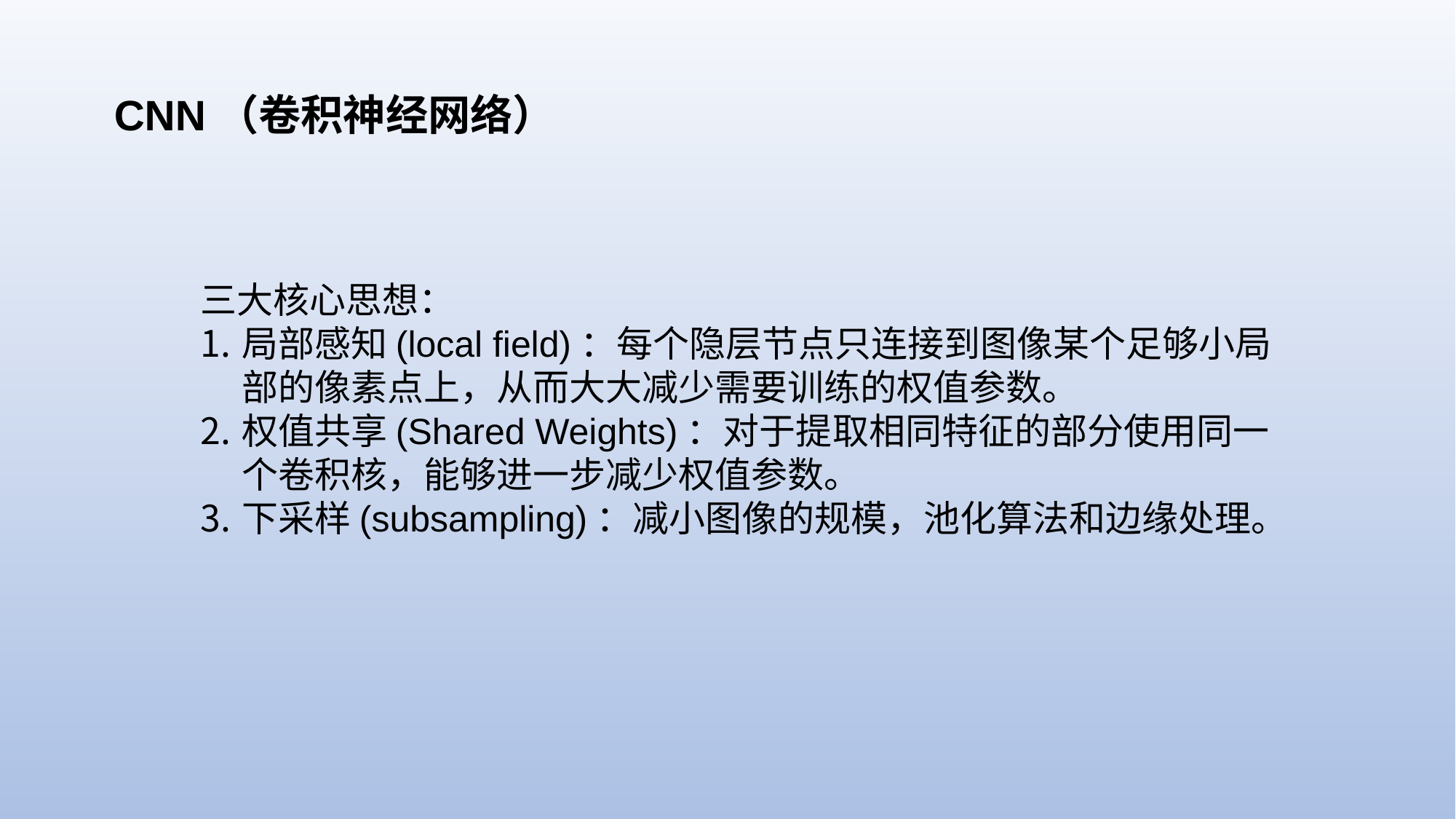

CNN（卷积神经网络）
三大核心思想：
局部感知(local field)：每个隐层节点只连接到图像某个足够小局部的像素点上，从而大大减少需要训练的权值参数。
权值共享(Shared Weights)：对于提取相同特征的部分使用同一个卷积核，能够进一步减少权值参数。
下采样(subsampling)：减小图像的规模，池化算法和边缘处理。